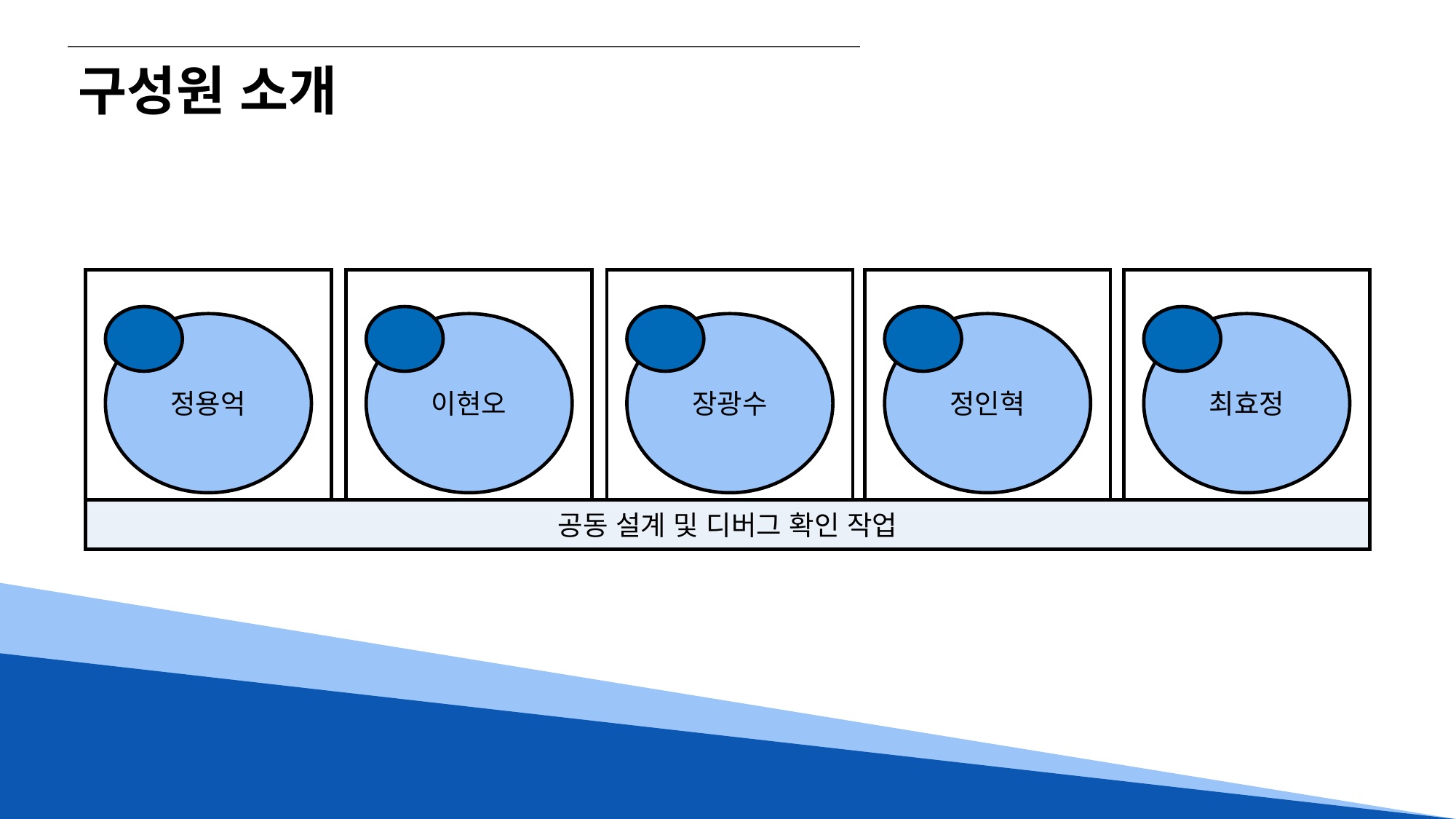

구성원 소개

정용억
이현오
장광수
정인혁
최효정

공동 설계 및 디버그 확인 작업